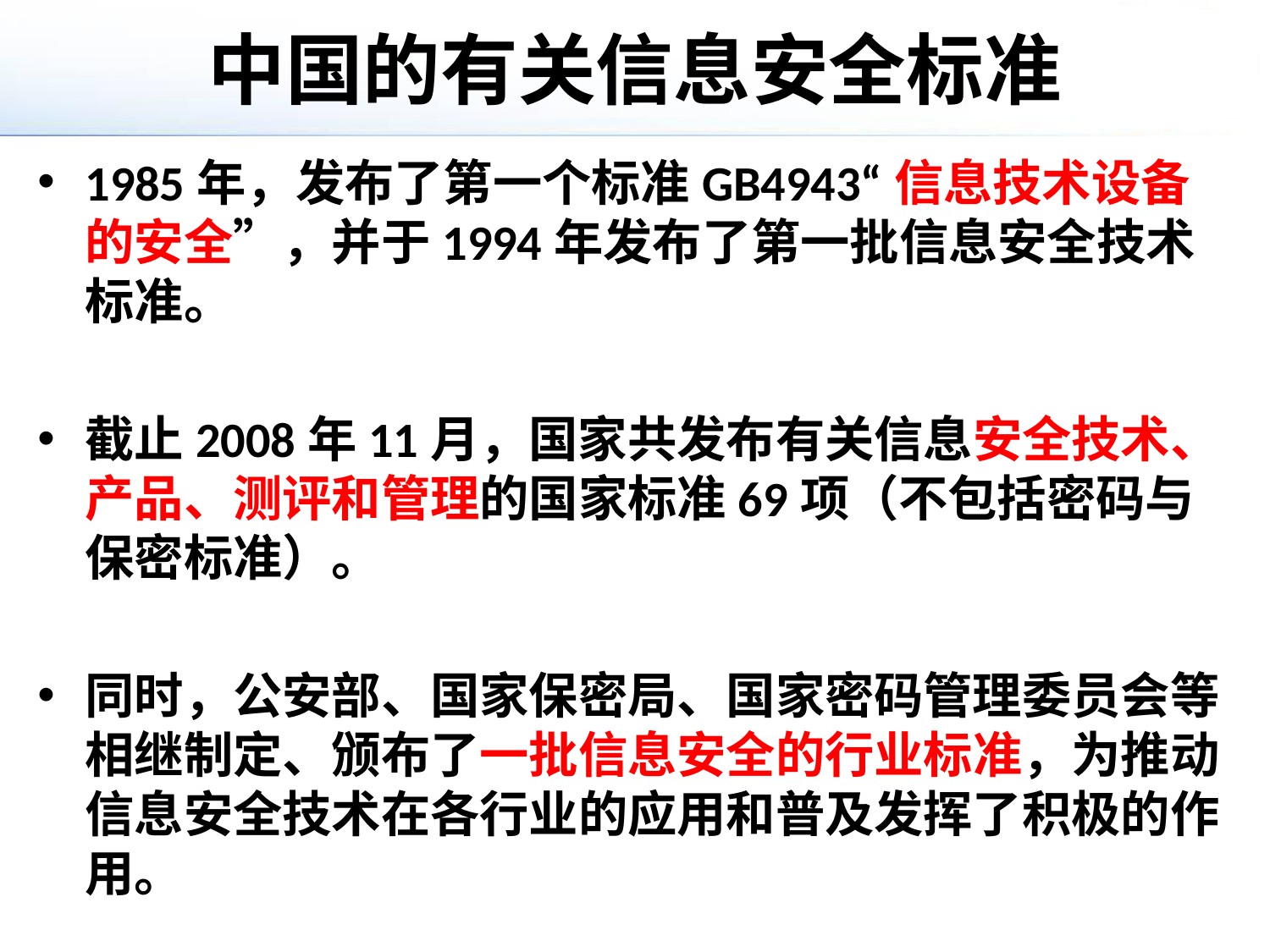

# 中国的有关信息安全标准
1985年，发布了第一个标准GB4943“信息技术设备的安全”，并于1994年发布了第一批信息安全技术标准。

截止2008年11月，国家共发布有关信息安全技术、产品、测评和管理的国家标准69项（不包括密码与保密标准）。

同时，公安部、国家保密局、国家密码管理委员会等相继制定、颁布了一批信息安全的行业标准，为推动信息安全技术在各行业的应用和普及发挥了积极的作用。